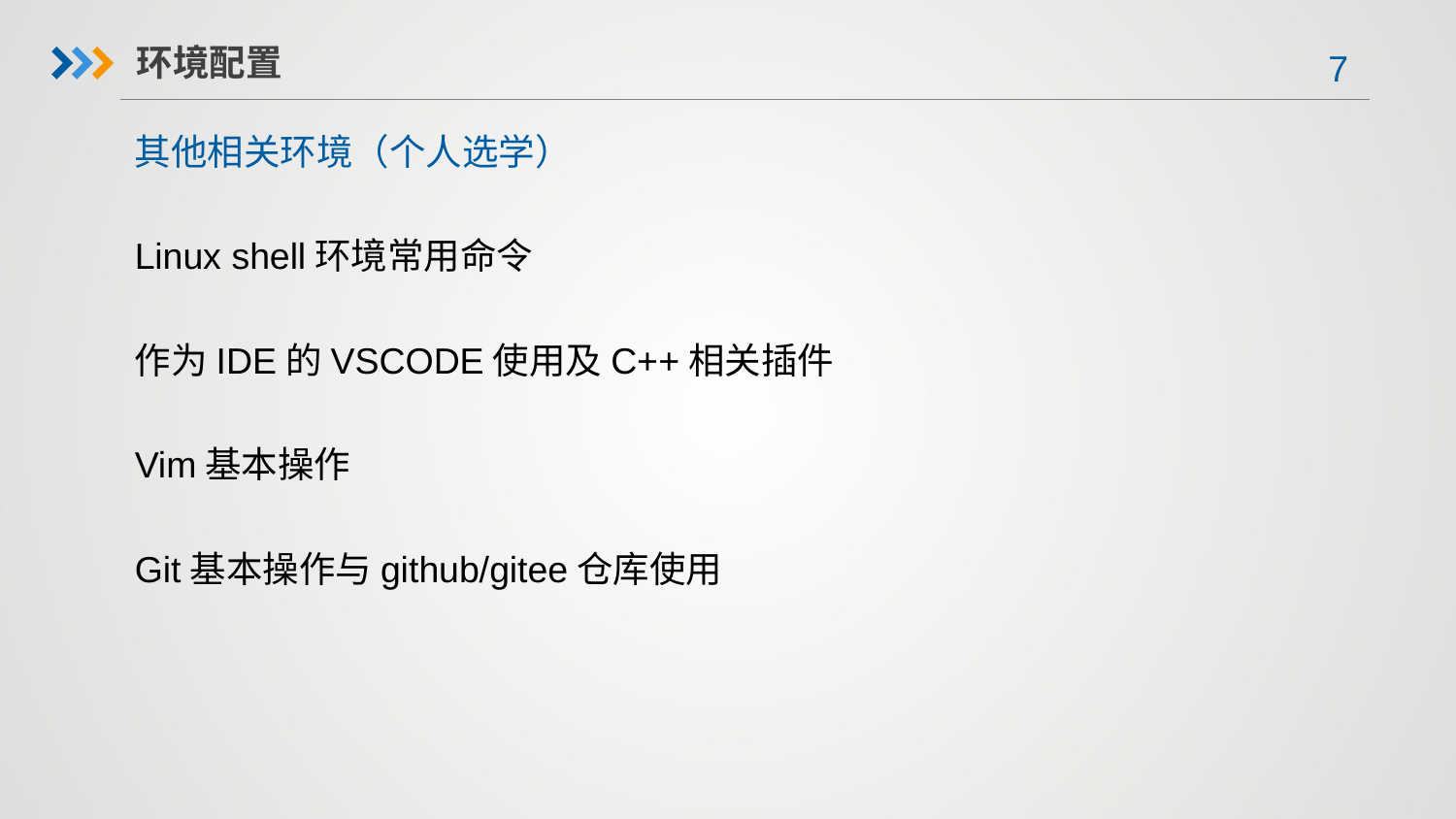

环境配置
其他相关环境（个人选学）
Linux shell环境常用命令
作为IDE的VSCODE使用及C++相关插件
Vim基本操作
Git基本操作与github/gitee仓库使用